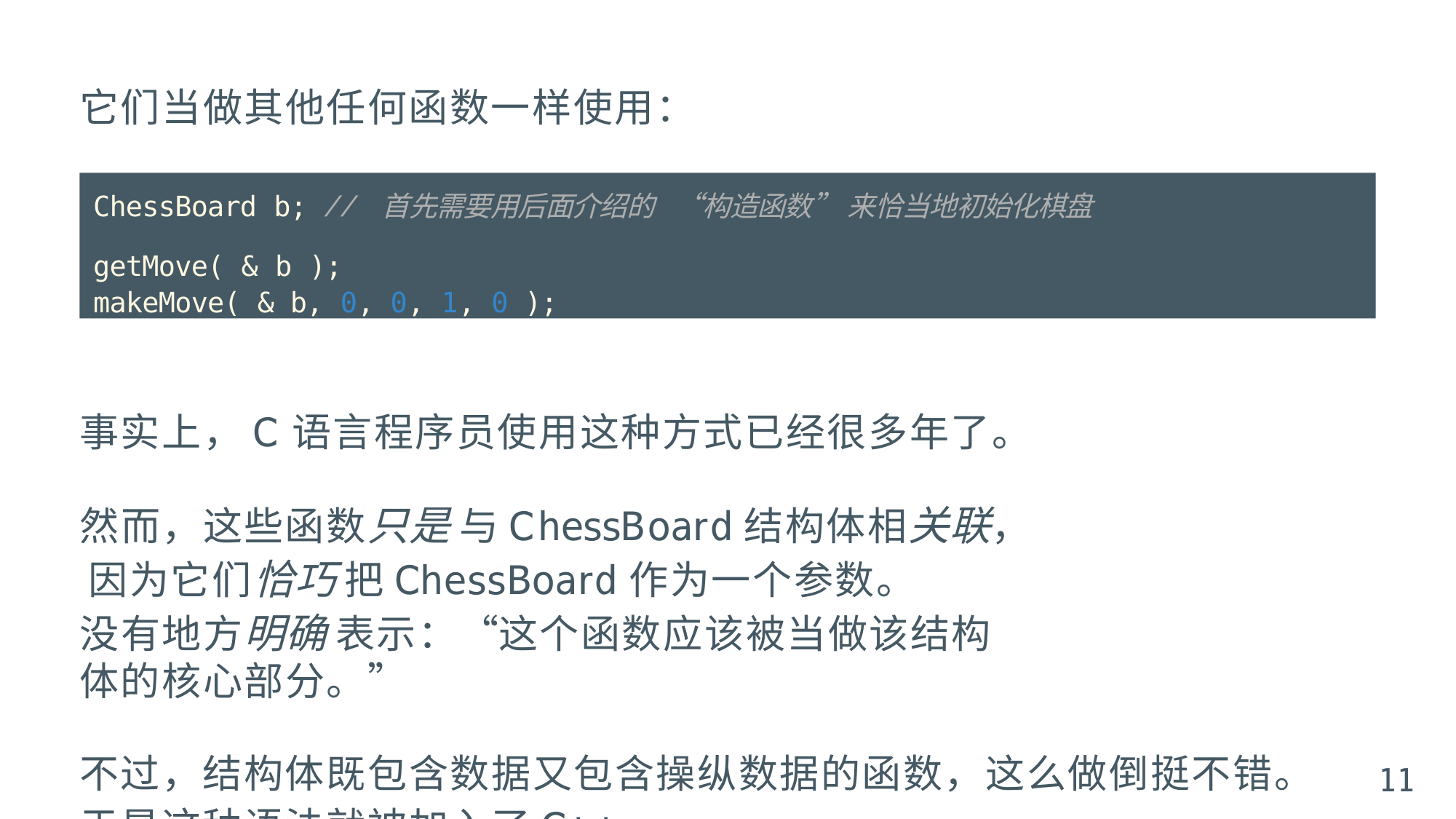

它们当做其他任何函数一样使用：
ChessBoard b; // 首先需要用后面介绍的	“构造函数” 来恰当地初始化棋盘

getMove( & b );
makeMove( & b, 0, 0, 1, 0 );
事实上，C语言程序员使用这种方式已经很多年了。
然而，这些函数只是 与ChessBoard结构体相关联， 因为它们恰巧 把ChessBoard作为一个参数。
没有地方明确 表示：“这个函数应该被当做该结构体的核心部分。”
不过，结构体既包含数据又包含操纵数据的函数，这么做倒挺不错。 于是这种语法就被加入了C++。
11